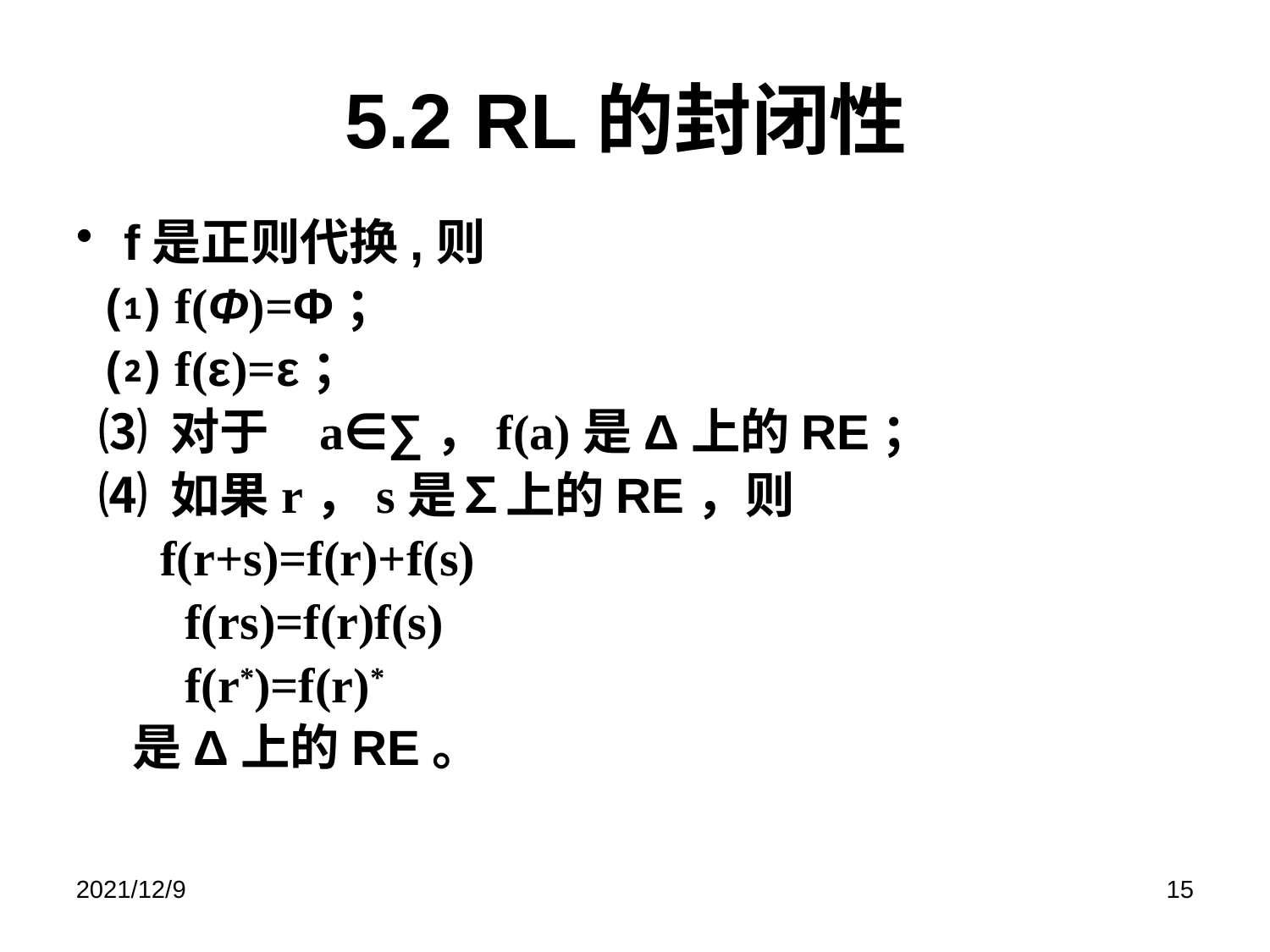

# 5.2 RL的封闭性
f是正则代换,则
  ⑴ f(Φ)=Φ；
  ⑵ f(ε)=ε；
  ⑶ 对于∀a∈∑，f(a)是Δ上的RE；
  ⑷ 如果r，s是∑上的RE，则
	   f(r+s)=f(r)+f(s)
	     f(rs)=f(r)f(s)
	     f(r*)=f(r)*
    是Δ上的RE。
2021/12/9
15